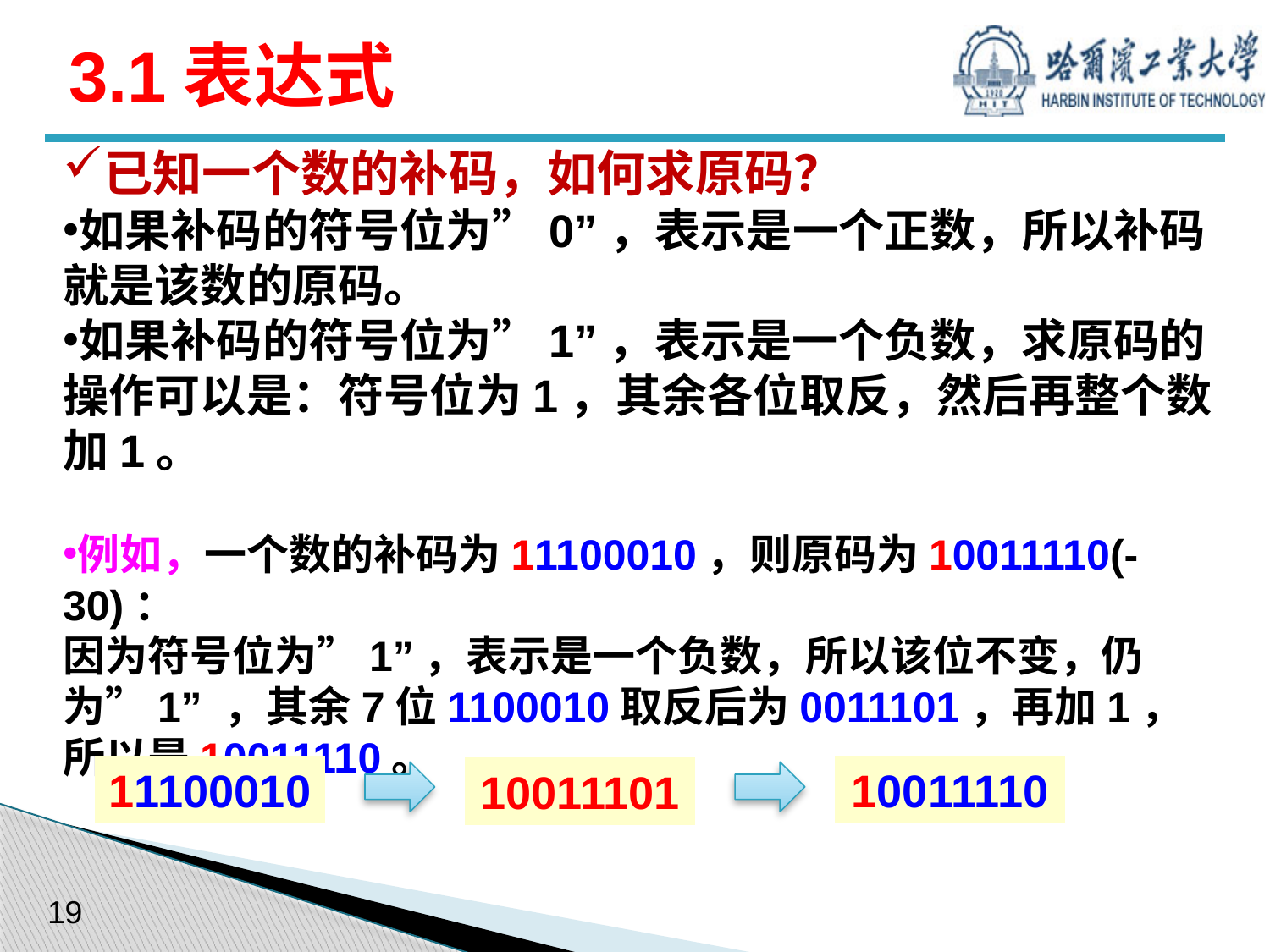

# 3.1表达式
已知一个数的补码，如何求原码？
如果补码的符号位为”0”，表示是一个正数，所以补码就是该数的原码。
如果补码的符号位为”1”，表示是一个负数，求原码的操作可以是：符号位为1，其余各位取反，然后再整个数加1。

例如，一个数的补码为11100010，则原码为10011110(-30)：
因为符号位为”1”，表示是一个负数，所以该位不变，仍为”1” ，其余7位1100010取反后为0011101，再加1，所以是10011110。
11100010
10011110
10011101